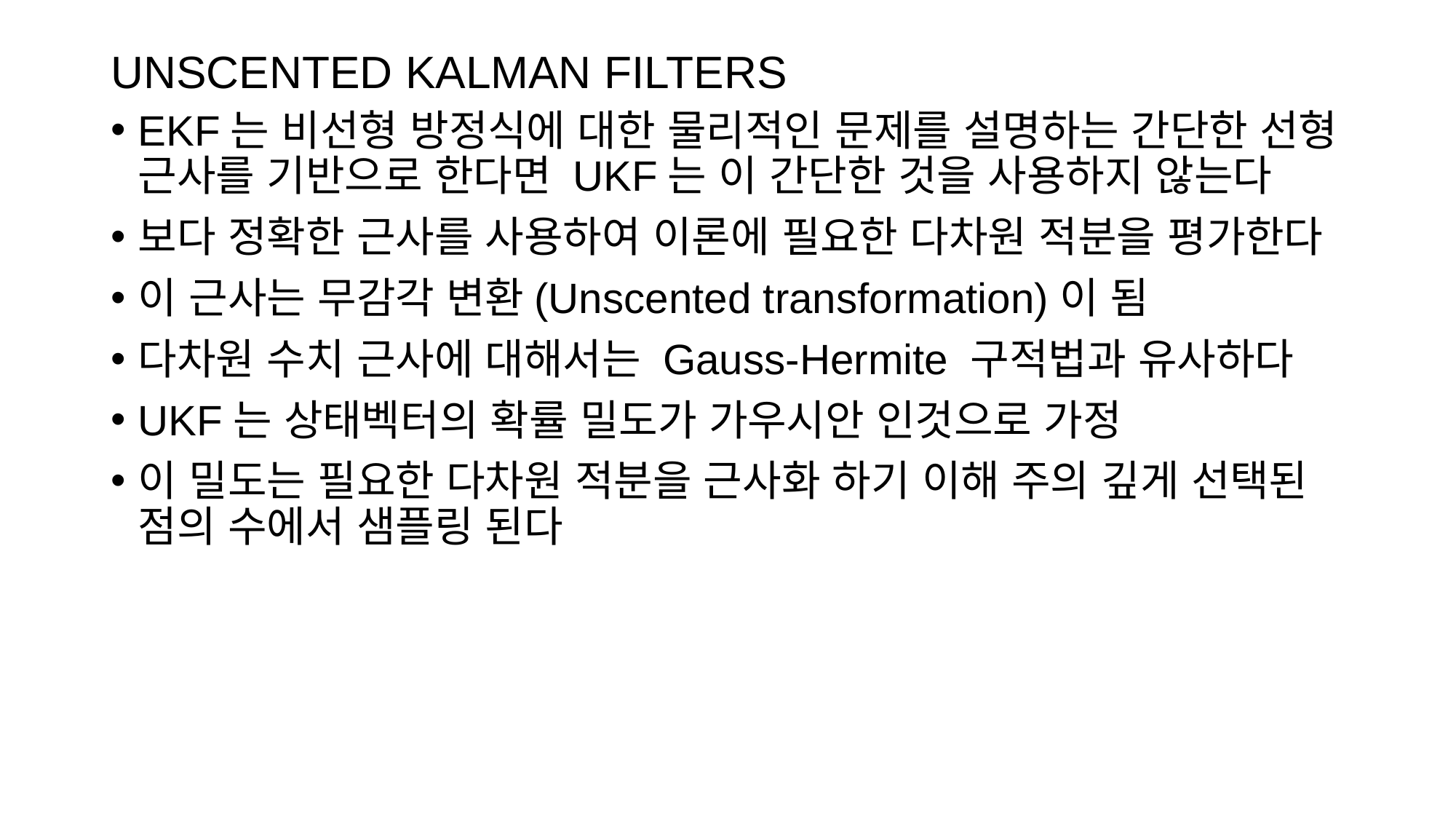

# UNSCENTED KALMAN FILTERS
EKF는 비선형 방정식에 대한 물리적인 문제를 설명하는 간단한 선형 근사를 기반으로 한다면 UKF는 이 간단한 것을 사용하지 않는다
보다 정확한 근사를 사용하여 이론에 필요한 다차원 적분을 평가한다
이 근사는 무감각 변환(Unscented transformation)이 됨
다차원 수치 근사에 대해서는 Gauss-Hermite 구적법과 유사하다
UKF는 상태벡터의 확률 밀도가 가우시안 인것으로 가정
이 밀도는 필요한 다차원 적분을 근사화 하기 이해 주의 깊게 선택된 점의 수에서 샘플링 된다